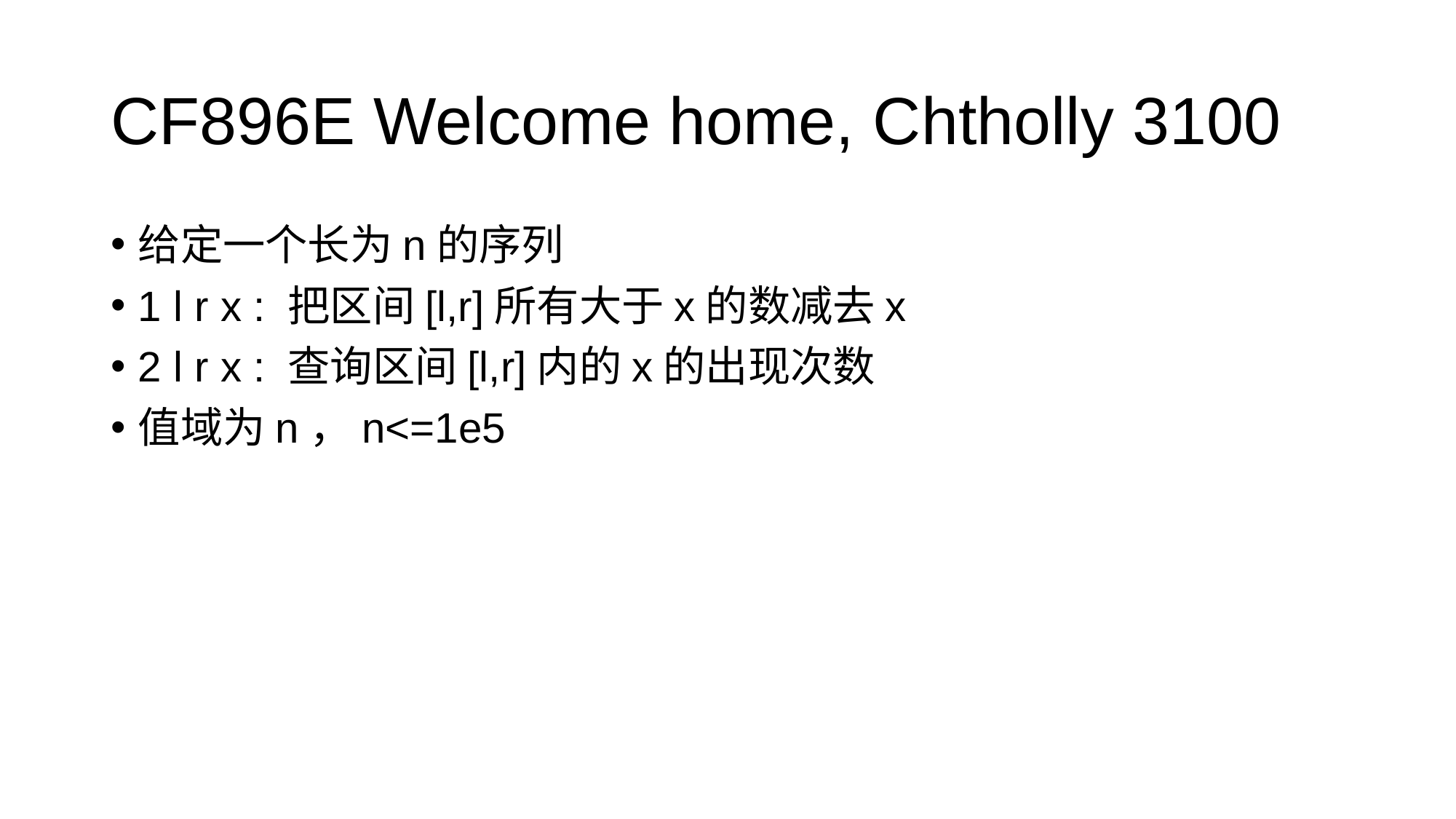

# CF896E Welcome home, Chtholly 3100
给定一个长为n的序列
1 l r x : 把区间[l,r]所有大于x的数减去x
2 l r x : 查询区间[l,r]内的x的出现次数
值域为n，n<=1e5